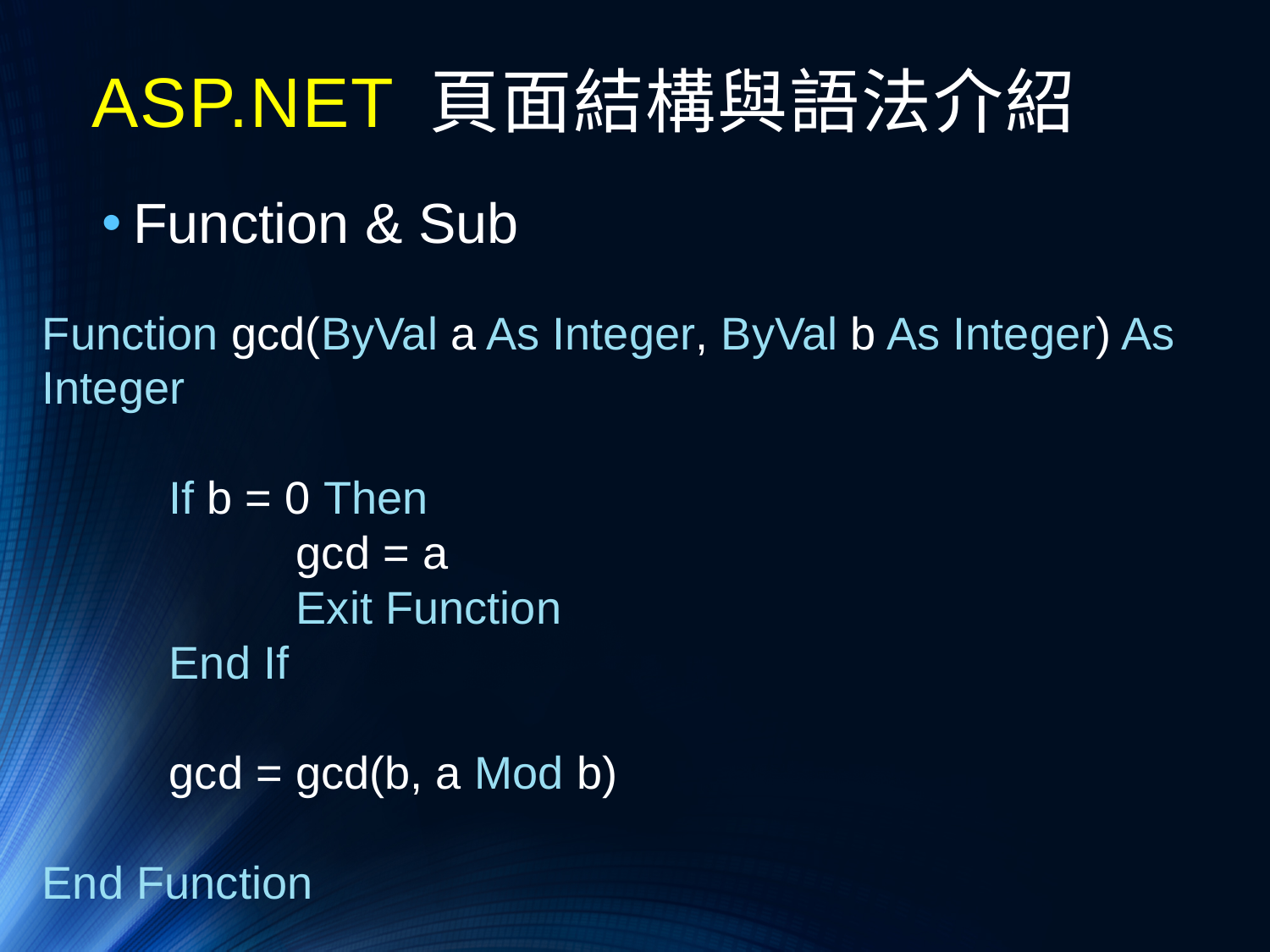

# ASP.NET 頁面結構與語法介紹
Function & Sub

Function gcd(ByVal a As Integer, ByVal b As Integer) As Integer

	If b = 0 Then
		gcd = a
		Exit Function
	End If

	gcd = gcd(b, a Mod b)

End Function